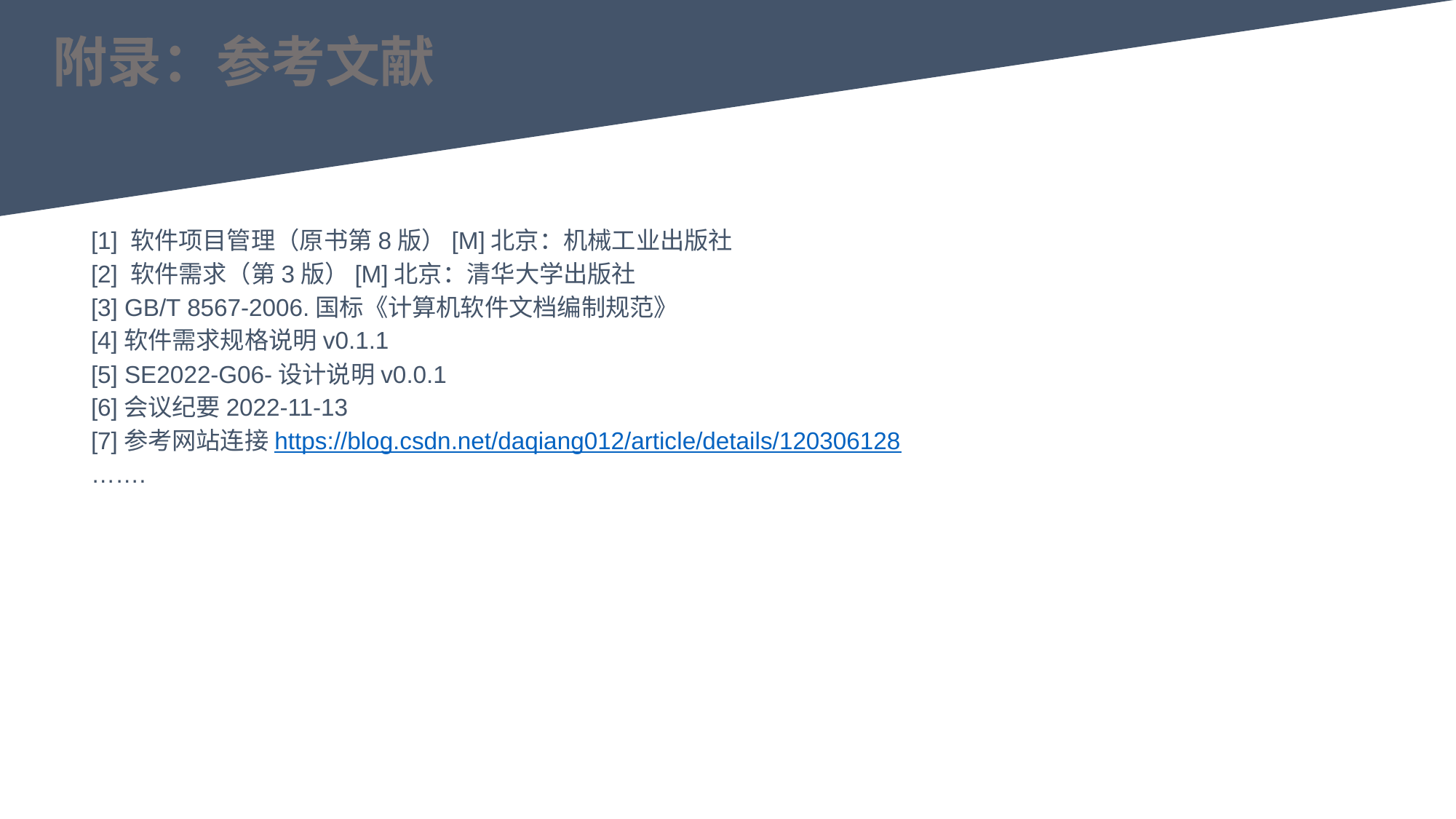

附录：参考文献
[1] 软件项目管理（原书第8版）[M]北京：机械工业出版社
[2] 软件需求（第3版）[M]北京：清华大学出版社
[3] GB/T 8567-2006.国标《计算机软件文档编制规范》
[4]软件需求规格说明v0.1.1
[5] SE2022-G06-设计说明v0.0.1
[6]会议纪要2022-11-13
[7]参考网站连接https://blog.csdn.net/daqiang012/article/details/120306128
…….